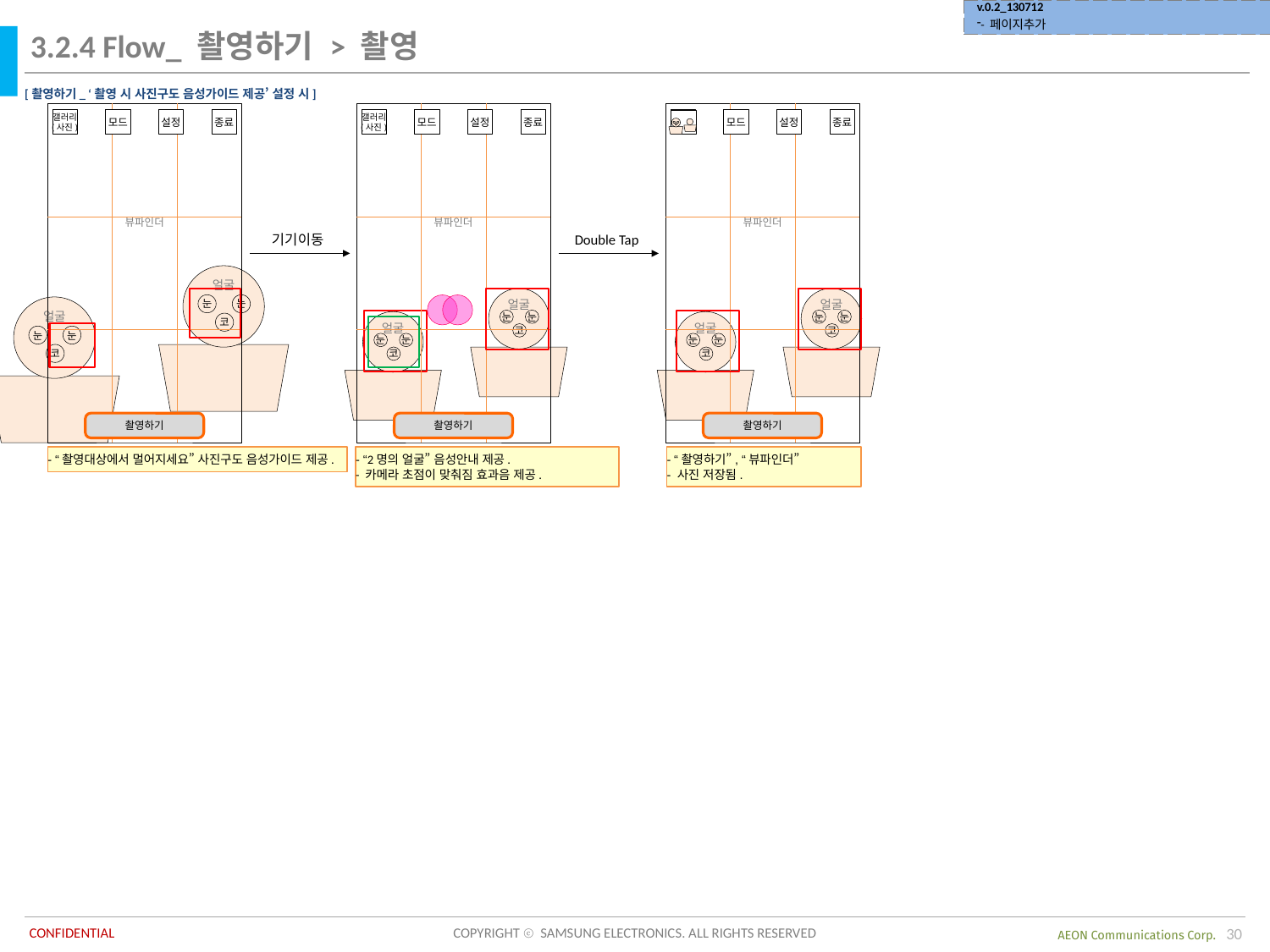

| v.0.2\_130712 - 페이지추가 |
| --- |
3.2.4 Flow_ 촬영하기 > 촬영
[촬영하기_ ‘촬영 시 사진구도 음성가이드 제공’ 설정 시]
뷰파인더

갤러리
(사진)
모드
설정
종료
촬영하기
뷰파인더

갤러리
(사진)
모드
설정
종료
촬영하기
뷰파인더

갤러리
(사진)
모드
설정
종료
촬영하기

기기이동
Double Tap
얼굴
눈
눈
코

얼굴
눈
눈
코

얼굴
눈
눈
코

얼굴
눈
눈
코

얼굴
눈
눈
코

얼굴
눈
눈
코

- “촬영대상에서 멀어지세요” 사진구도 음성가이드 제공.
- “2명의 얼굴” 음성안내 제공.
- 카메라 초점이 맞춰짐 효과음 제공.
- “촬영하기”, “뷰파인더”
- 사진 저장됨.
30